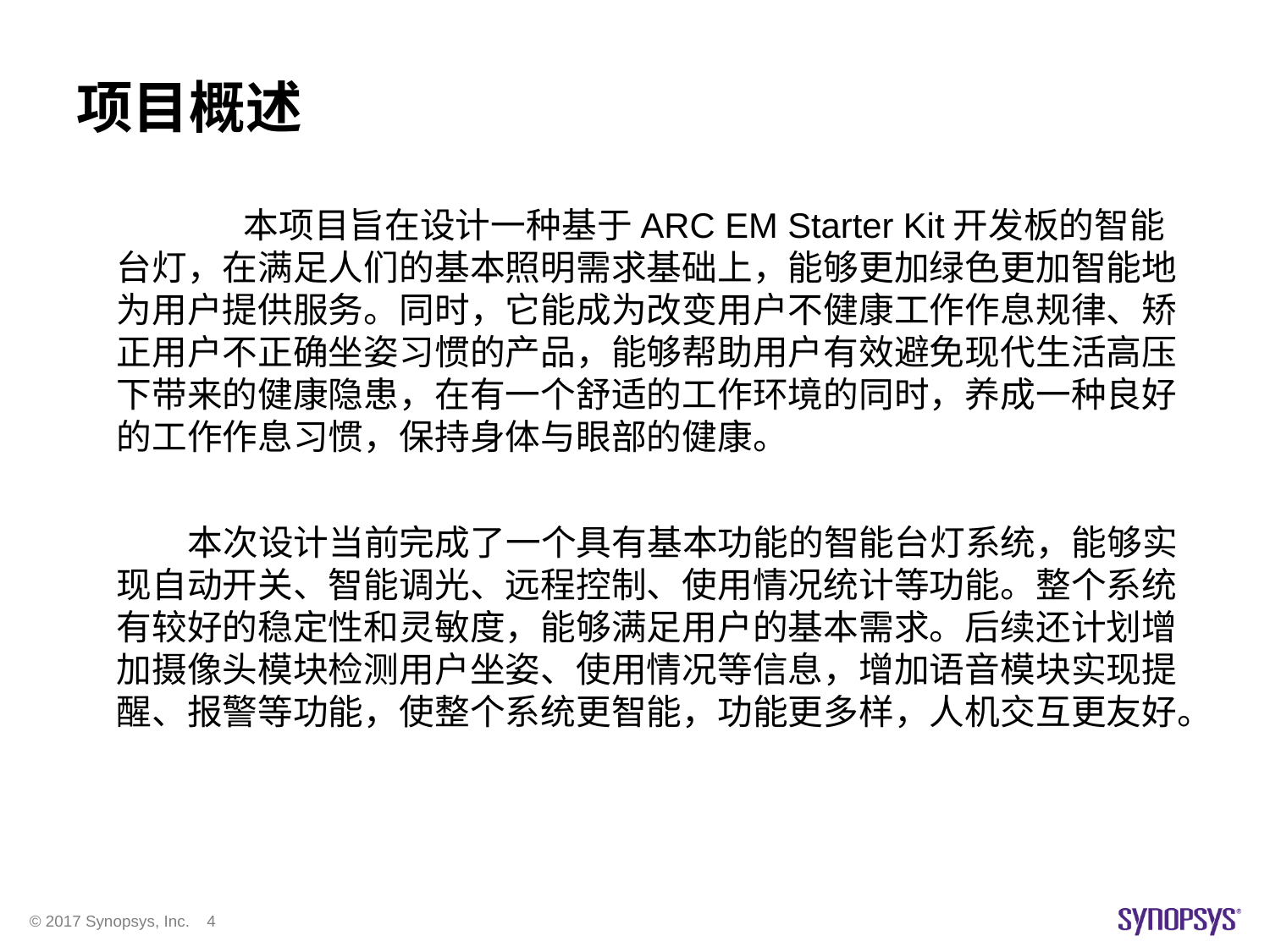

# 项目概述
	本项目旨在设计一种基于ARC EM Starter Kit开发板的智能台灯，在满足人们的基本照明需求基础上，能够更加绿色更加智能地为用户提供服务。同时，它能成为改变用户不健康工作作息规律、矫正用户不正确坐姿习惯的产品，能够帮助用户有效避免现代生活高压下带来的健康隐患，在有一个舒适的工作环境的同时，养成一种良好的工作作息习惯，保持身体与眼部的健康。

        本次设计当前完成了一个具有基本功能的智能台灯系统，能够实现自动开关、智能调光、远程控制、使用情况统计等功能。整个系统有较好的稳定性和灵敏度，能够满足用户的基本需求。后续还计划增加摄像头模块检测用户坐姿、使用情况等信息，增加语音模块实现提醒、报警等功能，使整个系统更智能，功能更多样，人机交互更友好。